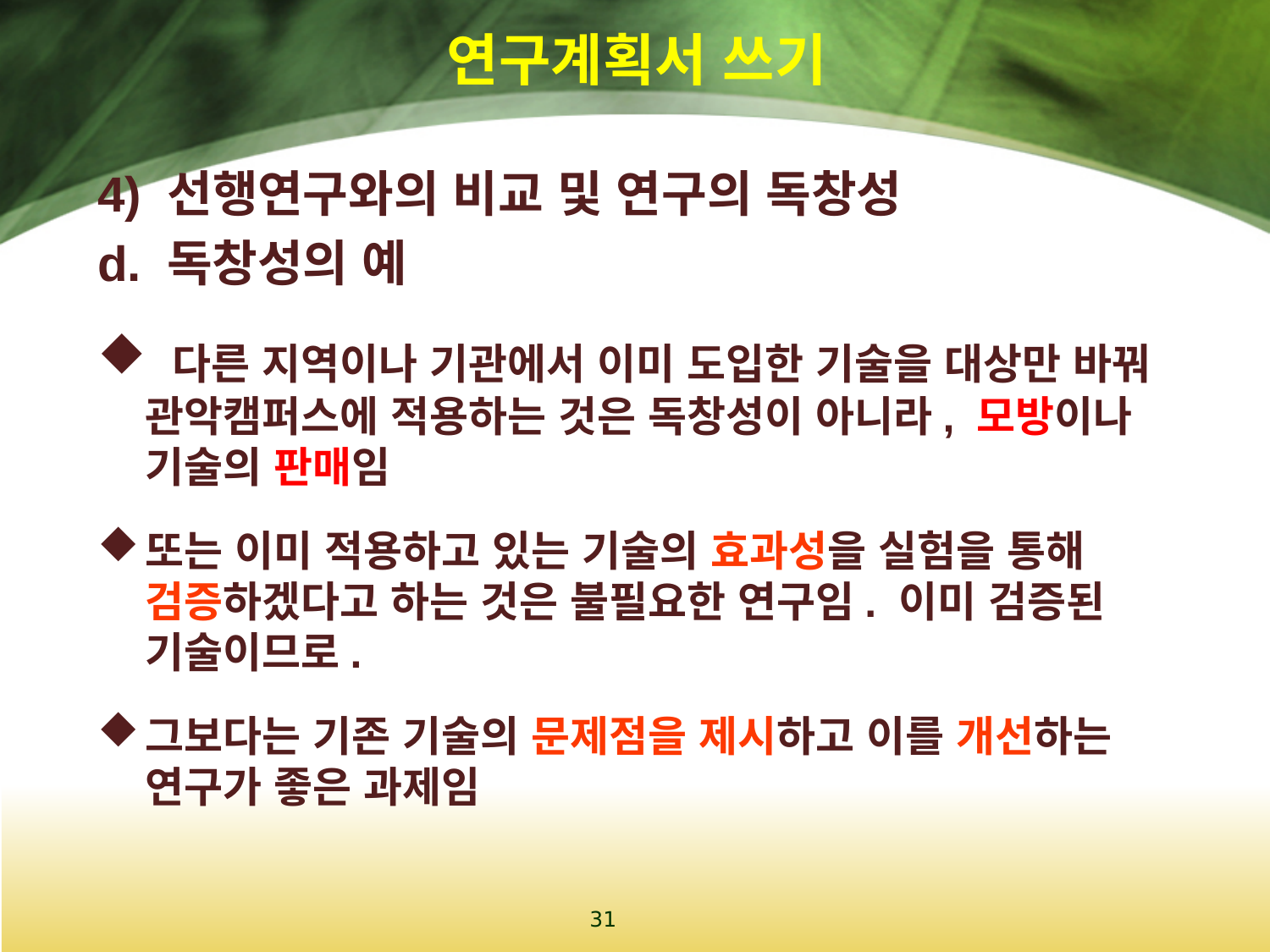

# 연구계획서 쓰기
4) 선행연구와의 비교 및 연구의 독창성
d. 독창성의 예

 다른 지역이나 기관에서 이미 도입한 기술을 대상만 바꿔 관악캠퍼스에 적용하는 것은 독창성이 아니라, 모방이나 기술의 판매임

또는 이미 적용하고 있는 기술의 효과성을 실험을 통해 검증하겠다고 하는 것은 불필요한 연구임. 이미 검증된 기술이므로.

그보다는 기존 기술의 문제점을 제시하고 이를 개선하는 연구가 좋은 과제임
31